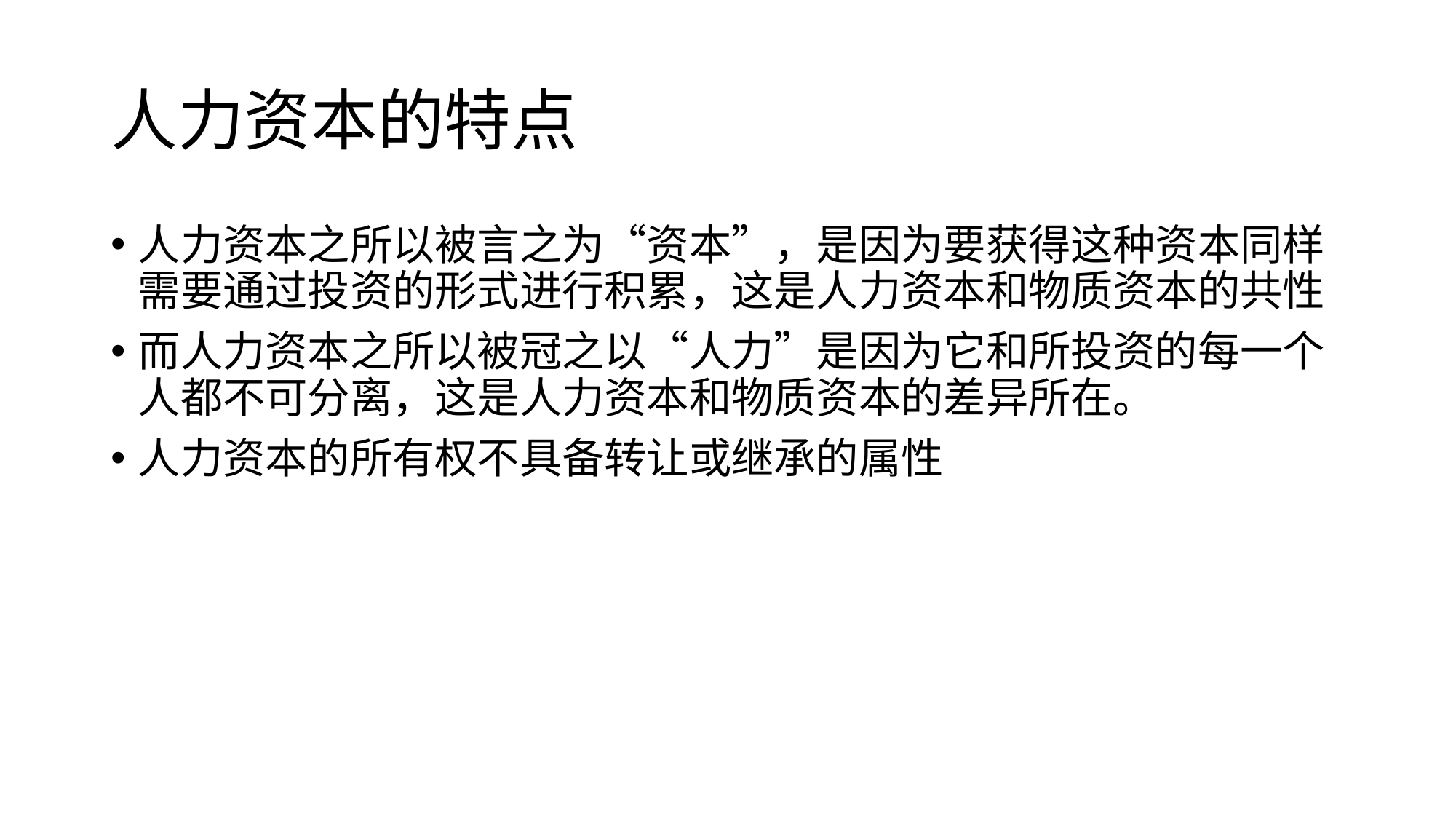

# 人力资本的特点
人力资本之所以被言之为“资本”，是因为要获得这种资本同样需要通过投资的形式进行积累，这是人力资本和物质资本的共性
而人力资本之所以被冠之以“人力”是因为它和所投资的每一个人都不可分离，这是人力资本和物质资本的差异所在。
人力资本的所有权不具备转让或继承的属性